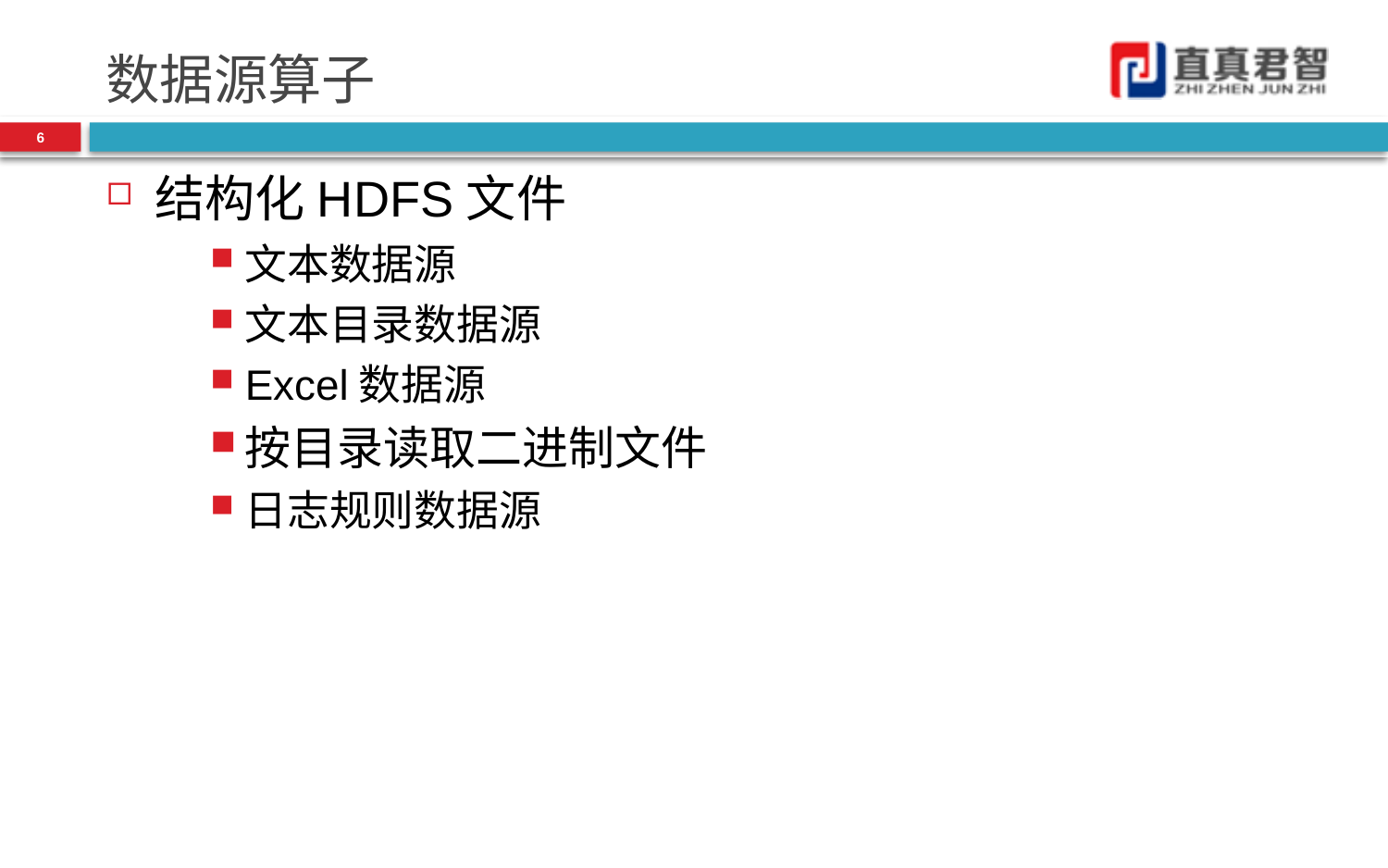

# 数据源算子
6
结构化HDFS文件
文本数据源
文本目录数据源
Excel数据源
按目录读取二进制文件
日志规则数据源